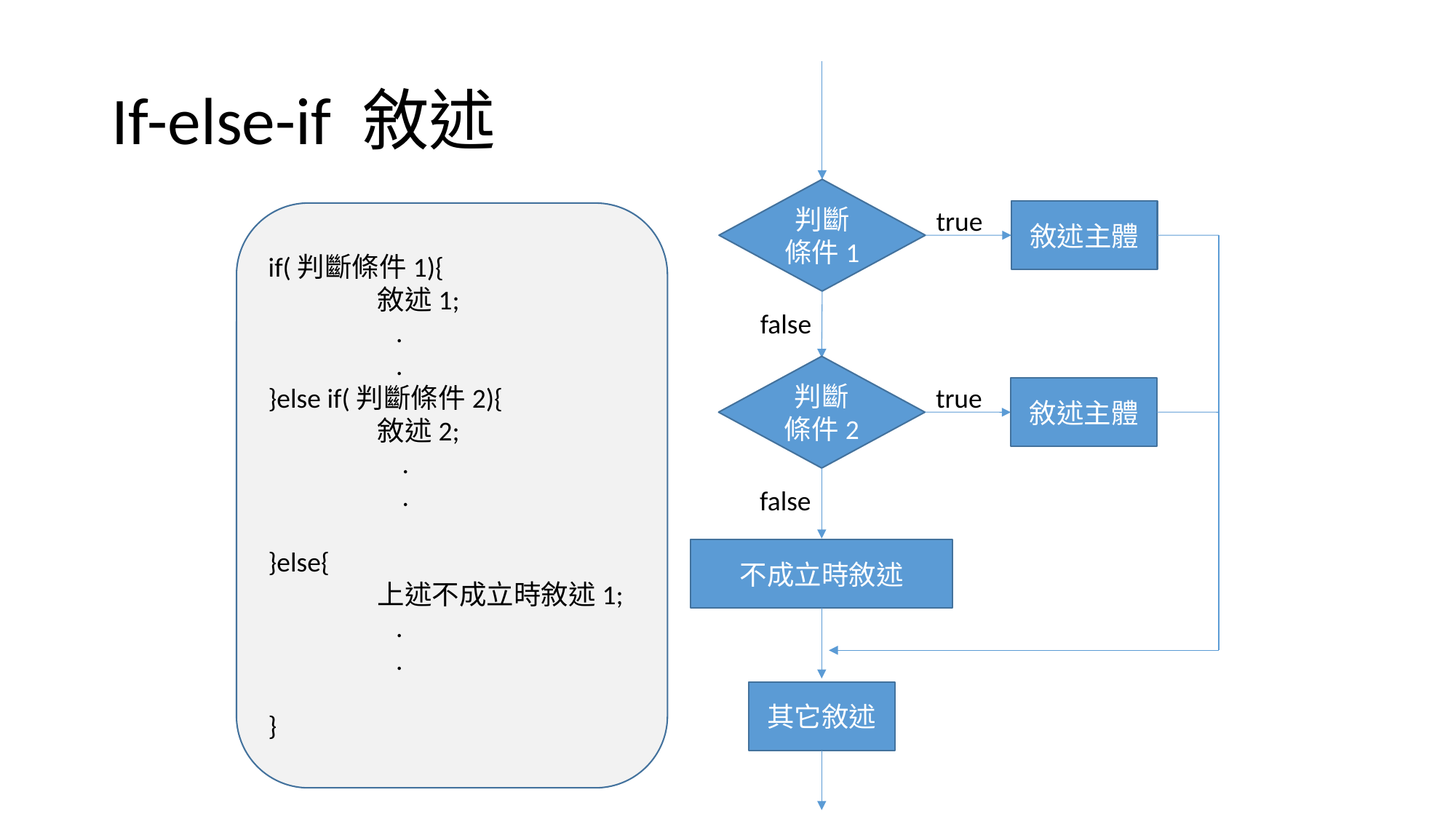

# If-else-if 敘述
判斷條件1
true
敘述主體
if(判斷條件1){
	敘述1;
	   .
	   .
}else if(判斷條件2){
敘述2;
    .
    .

}else{
	上述不成立時敘述1;
	   .
	   .

}
false
判斷條件2
true
敘述主體
false
不成立時敘述
其它敘述